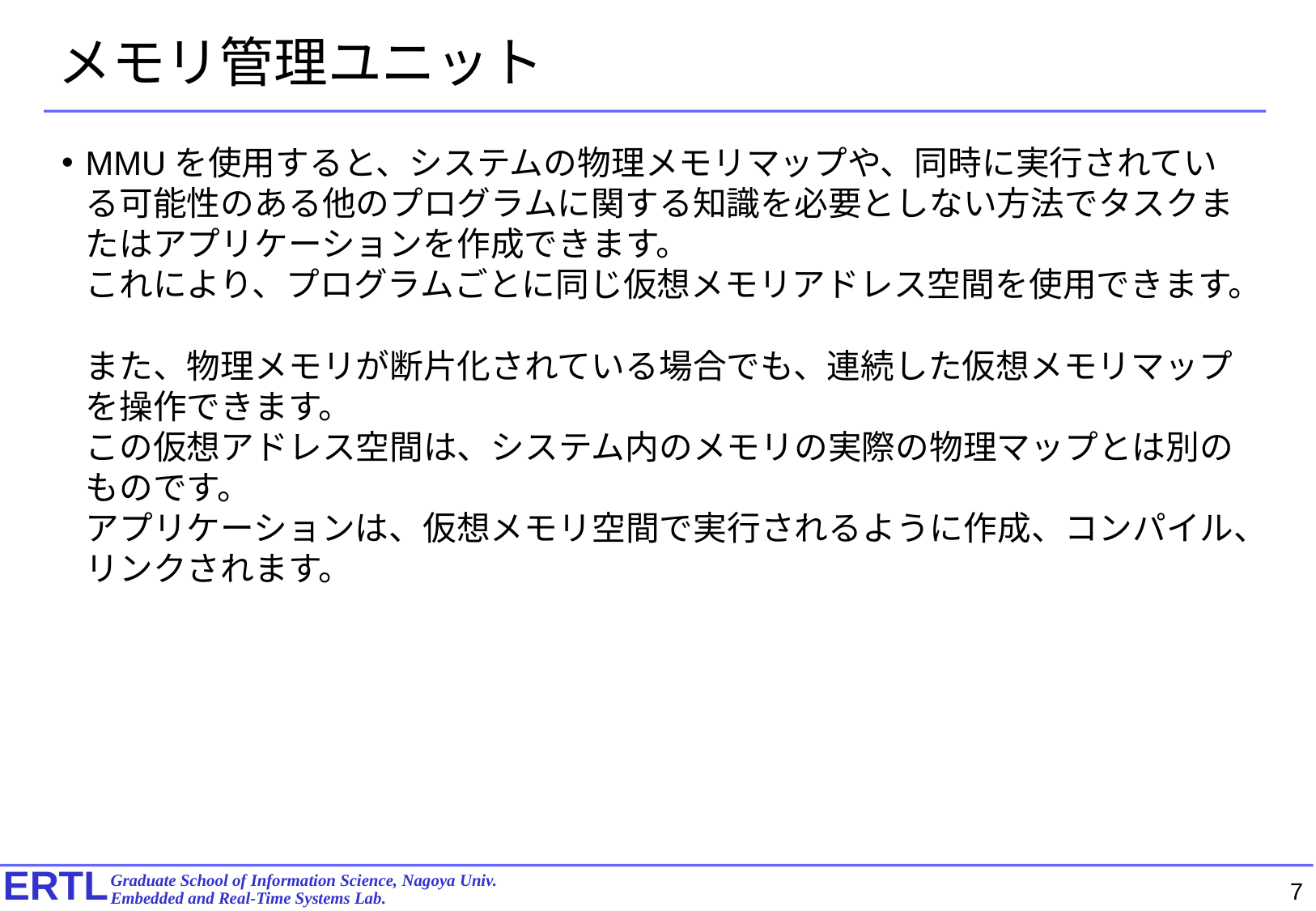

# メモリ管理ユニット
MMUを使用すると、システムの物理メモリマップや、同時に実行されている可能性のある他のプログラムに関する知識を必要としない方法でタスクまたはアプリケーションを作成できます。
これにより、プログラムごとに同じ仮想メモリアドレス空間を使用できます。
また、物理メモリが断片化されている場合でも、連続した仮想メモリマップを操作できます。
この仮想アドレス空間は、システム内のメモリの実際の物理マップとは別のものです。
アプリケーションは、仮想メモリ空間で実行されるように作成、コンパイル、リンクされます。

7